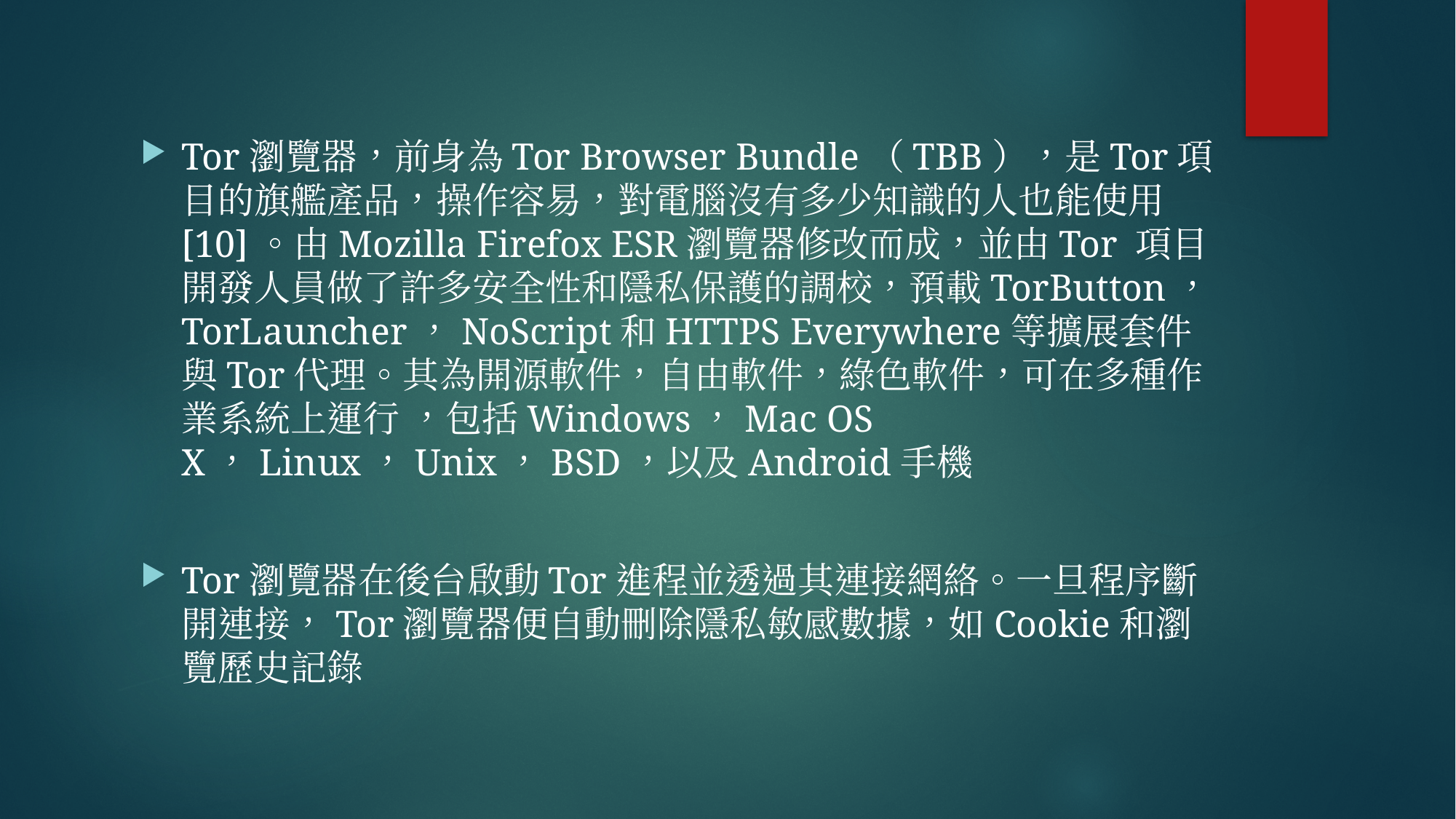

#
Tor瀏覽器，前身為Tor Browser Bundle（TBB），是Tor項目的旗艦產品，操作容易，對電腦沒有多少知識的人也能使用[10]。由Mozilla Firefox ESR瀏覽器修改而成，並由Tor 項目開發人員做了許多安全性和隱私保護的調校，預載TorButton，TorLauncher，NoScript和HTTPS Everywhere等擴展套件與Tor代理。其為開源軟件，自由軟件，綠色軟件，可在多種作業系統上運行 ，包括Windows，Mac OS X，Linux，Unix，BSD，以及Android手機

Tor瀏覽器在後台啟動Tor進程並透過其連接網絡。一旦程序斷開連接，Tor瀏覽器便自動刪除隱私敏感數據，如Cookie和瀏覽歷史記錄